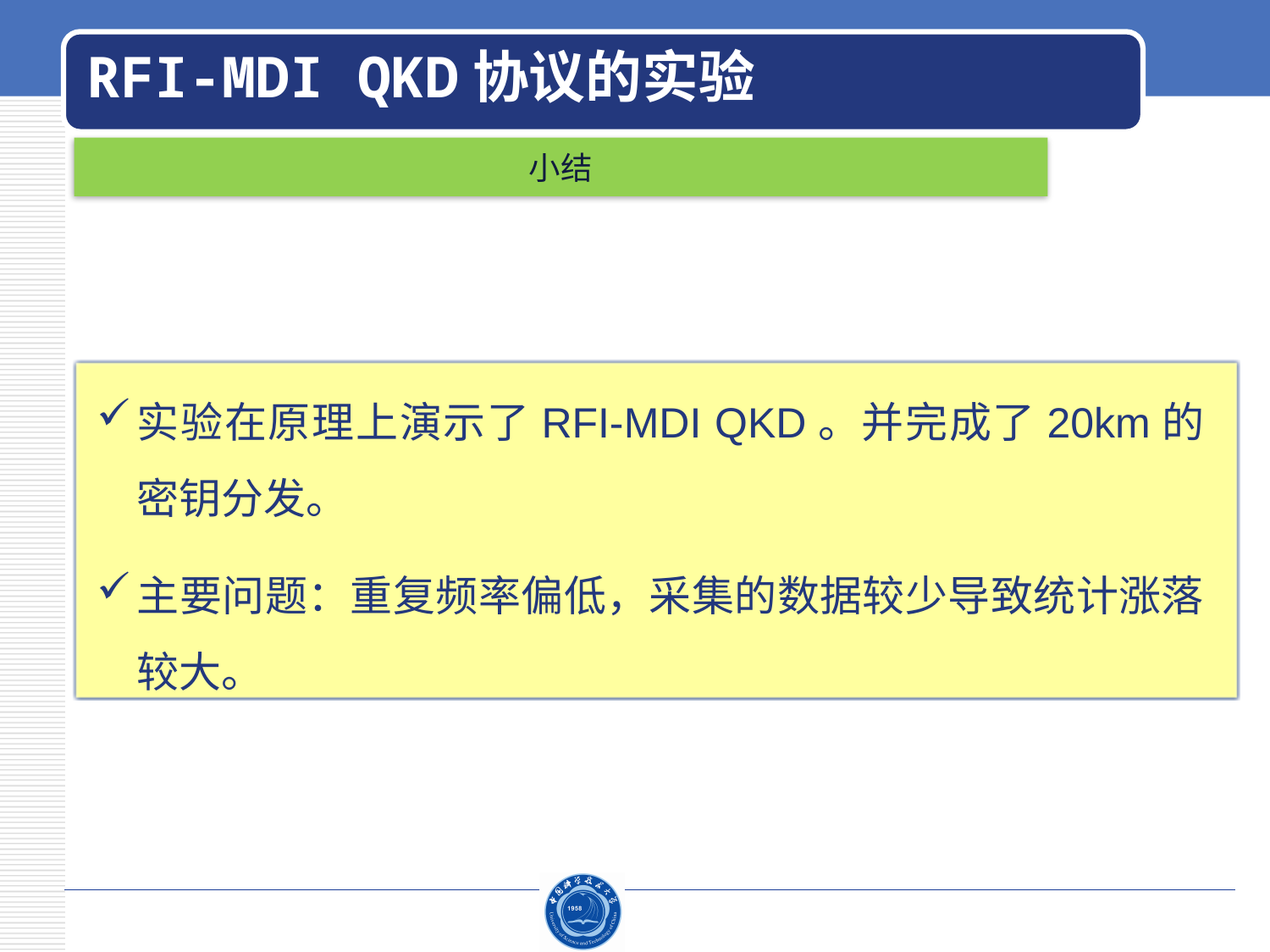

RFI-MDI QKD协议的实验
小结

实验在原理上演示了RFI-MDI QKD。并完成了20km的密钥分发。
主要问题：重复频率偏低，采集的数据较少导致统计涨落较大。